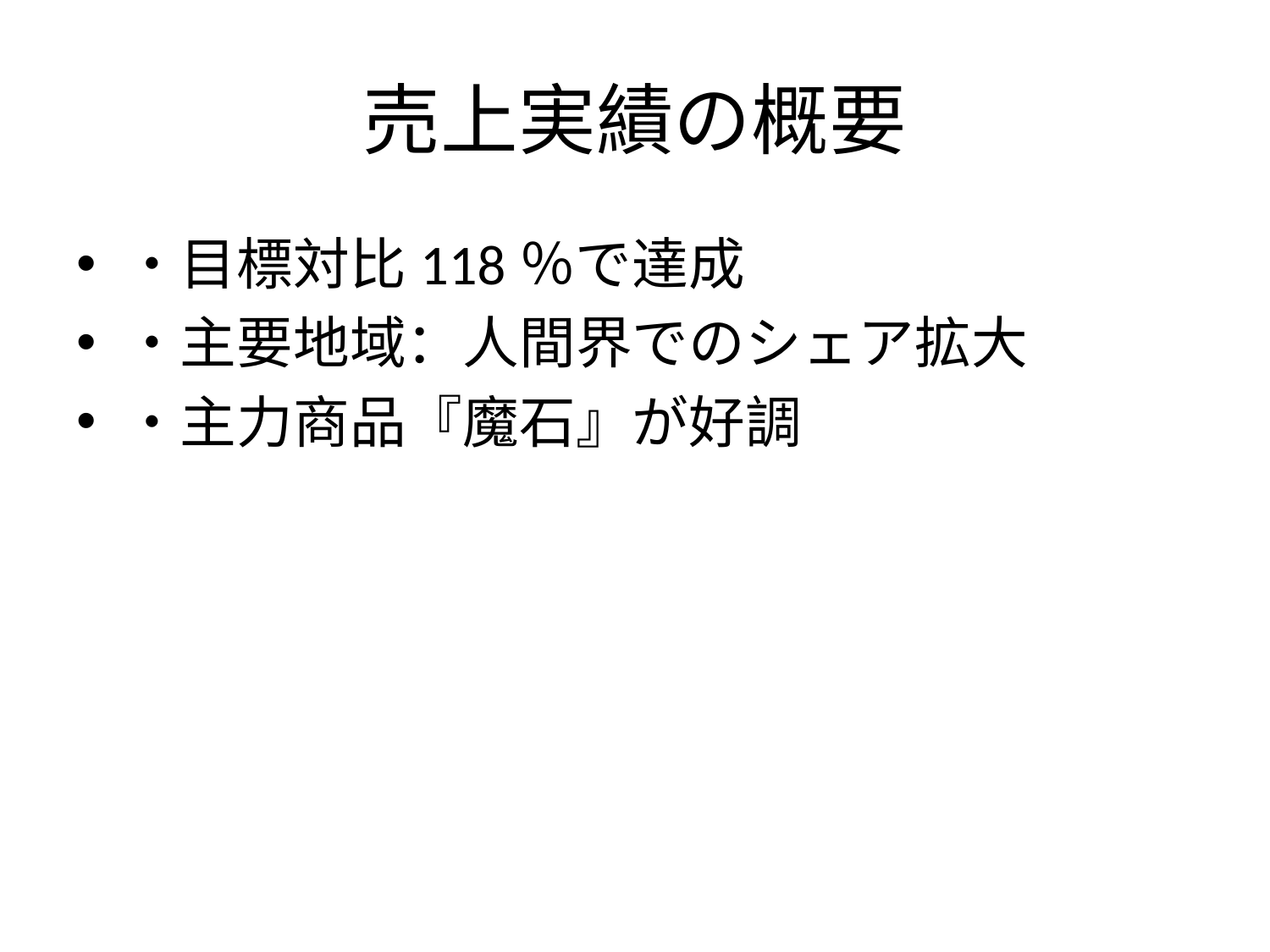

# 売上実績の概要
・目標対比118％で達成
・主要地域：人間界でのシェア拡大
・主力商品『魔石』が好調